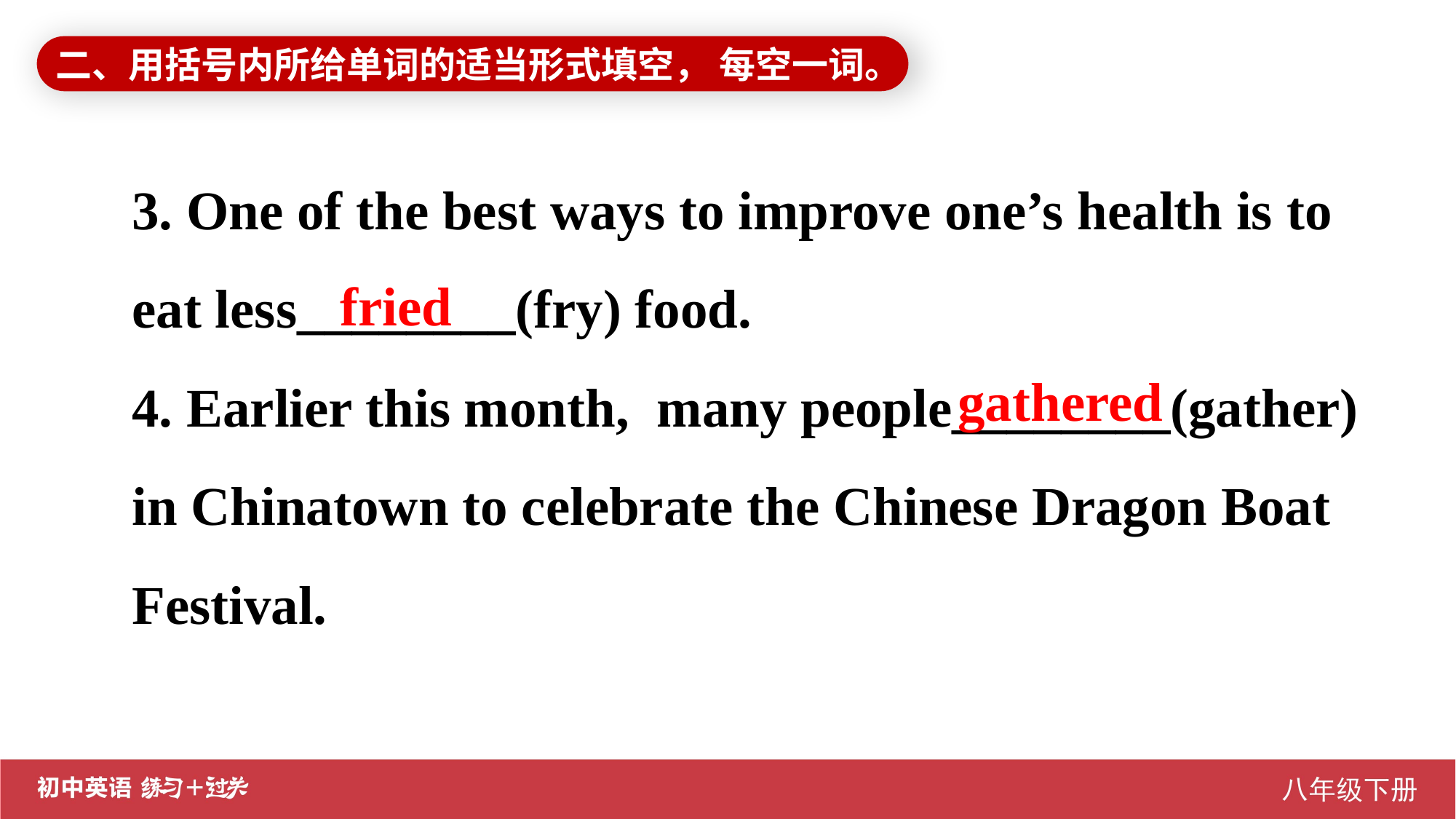

二、用括号内所给单词的适当形式填空， 每空一词。
3. One of the best ways to improve one’s health is to eat less________(fry) food.
4. Earlier this month,  many people________(gather) in Chinatown to celebrate the Chinese Dragon Boat Festival.
fried
gathered